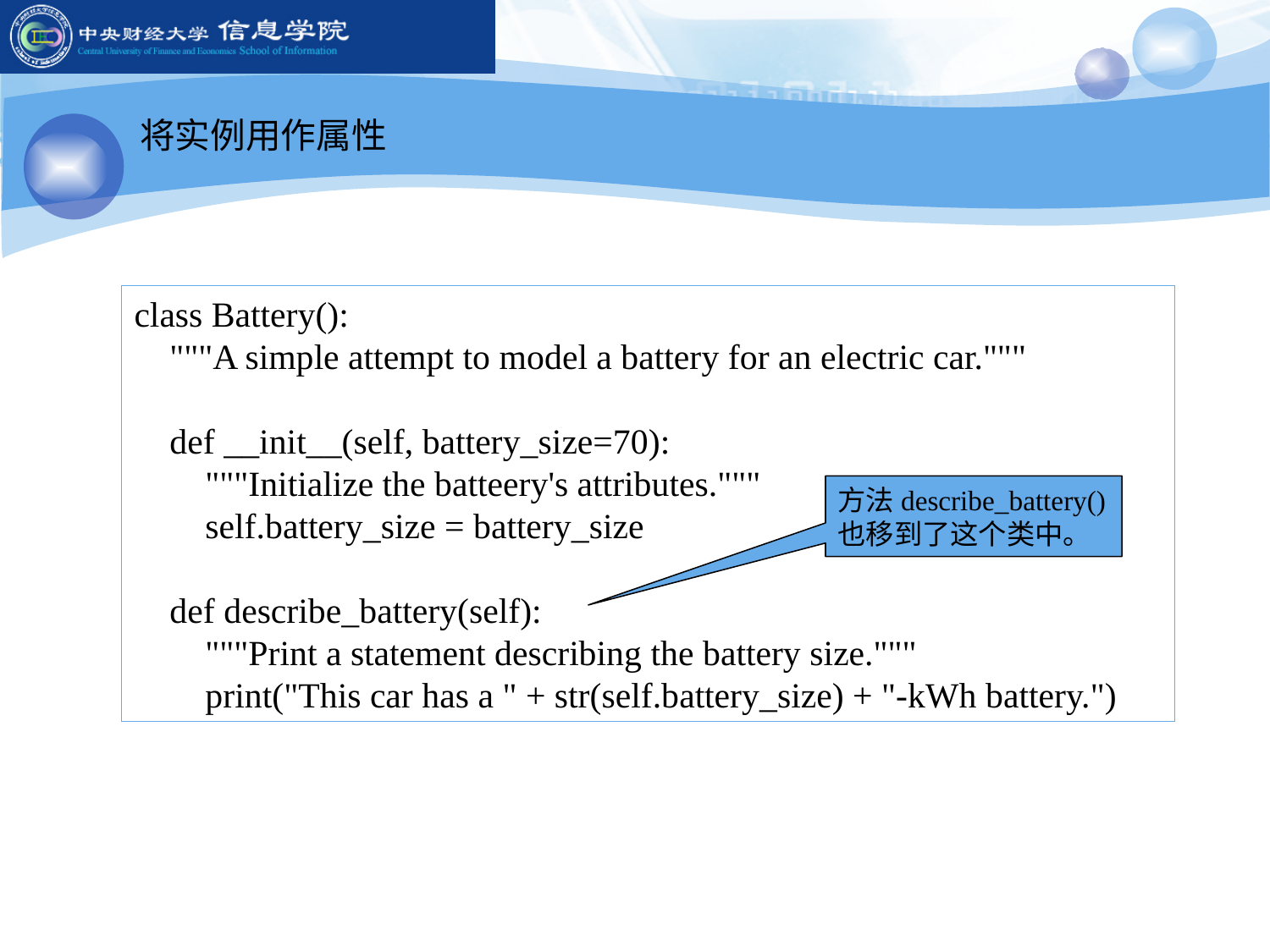

将实例用作属性
class Battery():
    """A simple attempt to model a battery for an electric car."""

    def __init__(self, battery_size=70):
        """Initialize the batteery's attributes."""
        self.battery_size = battery_size

    def describe_battery(self):
        """Print a statement describing the battery size."""
        print("This car has a " + str(self.battery_size) + "-kWh battery.")
方法describe_battery() 也移到了这个类中。